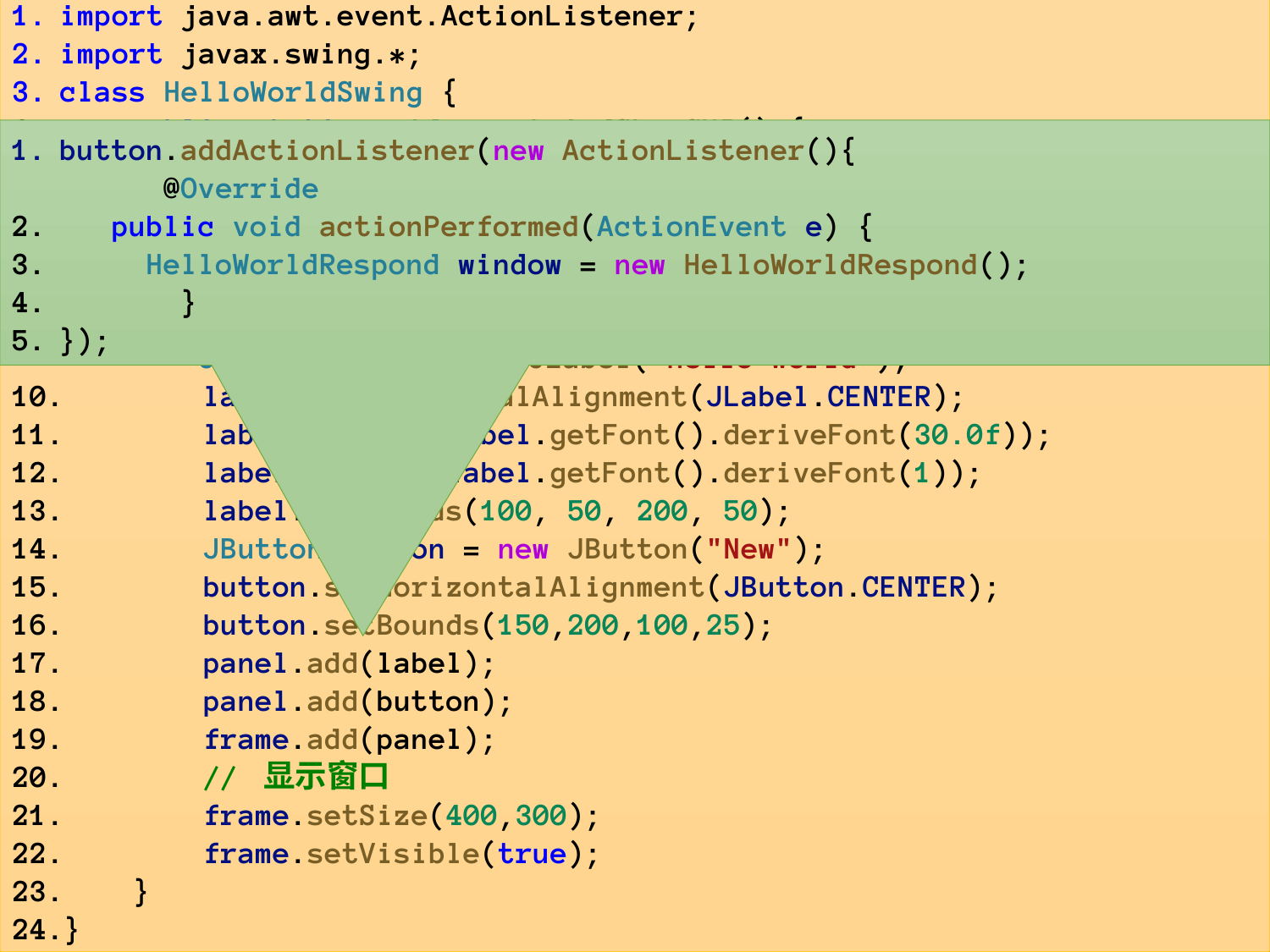

import java.awt.event.ActionListener;
import javax.swing.*;
class HelloWorldSwing {
    public static void createAndShowGUI() {
        JFrame frame = new JFrame("HelloWorldSwing");
        JPanel panel = new JPanel();
        panel.setLayout(null);
        frame.setDefaultCloseOperation(JFrame.EXIT_ON_CLOSE);
        JLabel label = new JLabel("Hello World");
        label.setHorizontalAlignment(JLabel.CENTER);
        label.setFont(label.getFont().deriveFont(30.0f));
        label.setFont(label.getFont().deriveFont(1));
        label.setBounds(100, 50, 200, 50);
        JButton button = new JButton("New");
        button.setHorizontalAlignment(JButton.CENTER);
        button.setBounds(150,200,100,25);
        panel.add(label);
        panel.add(button);
        frame.add(panel);
        // 显示窗口
        frame.setSize(400,300);
        frame.setVisible(true);
    }
}
2
事件处理
PART
button.addActionListener(new ActionListener(){
      @Override
   public void actionPerformed(ActionEvent e) {
     HelloWorldRespond window = new HelloWorldRespond();
       }
});